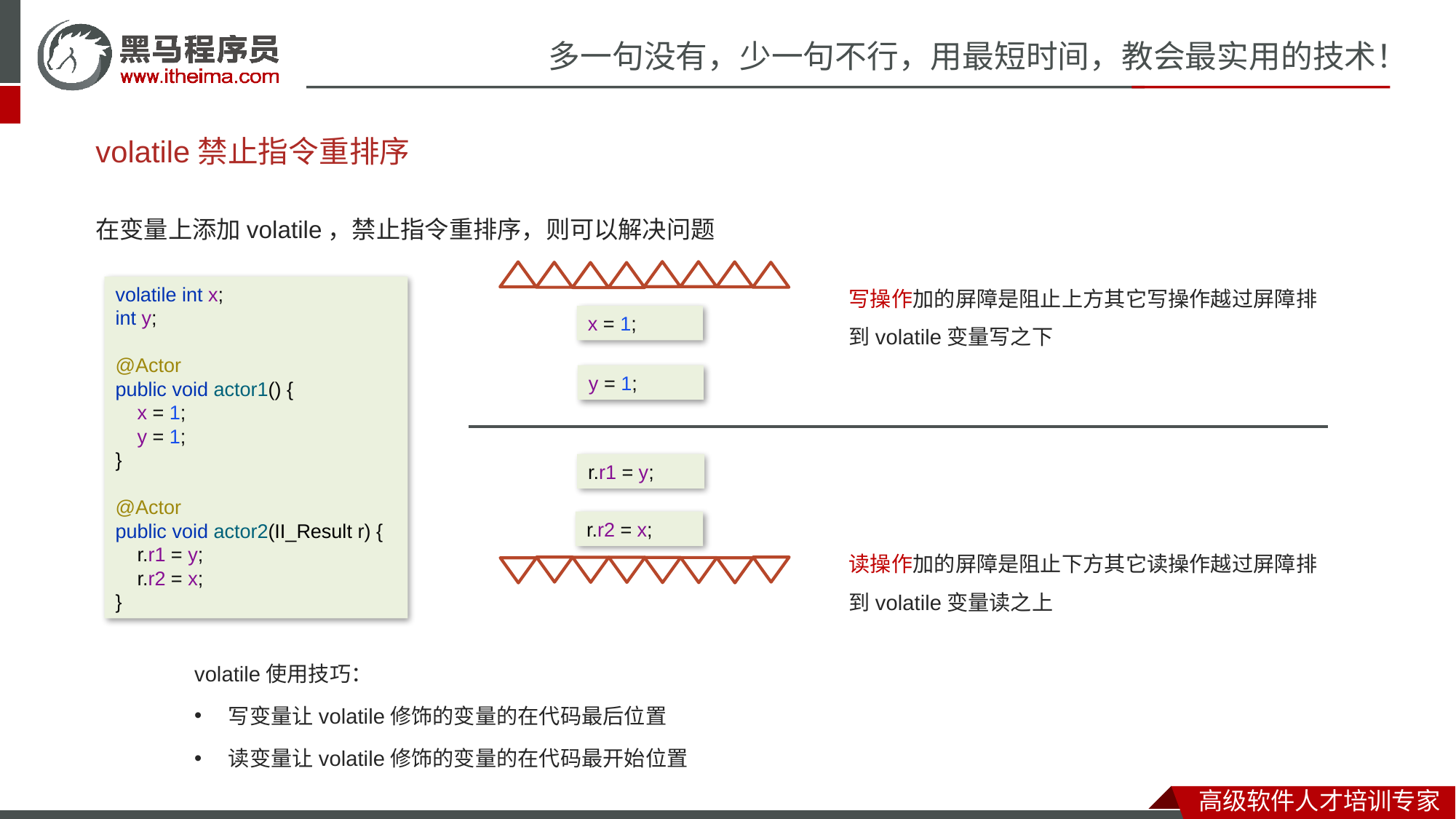

# volatile禁止指令重排序
在变量上添加volatile，禁止指令重排序，则可以解决问题

写操作加的屏障是阻止上方其它写操作越过屏障排到volatile变量写之下
volatile int x;
int y;
@Actor
public void actor1() {
    x = 1;
    y = 1;
}
@Actor
public void actor2(II_Result r) {
    r.r1 = y;
    r.r2 = x;
}
x = 1;
y = 1;
r.r1 = y;
r.r2 = x;
读操作加的屏障是阻止下方其它读操作越过屏障排到volatile变量读之上

volatile使用技巧：
写变量让volatile修饰的变量的在代码最后位置
读变量让volatile修饰的变量的在代码最开始位置